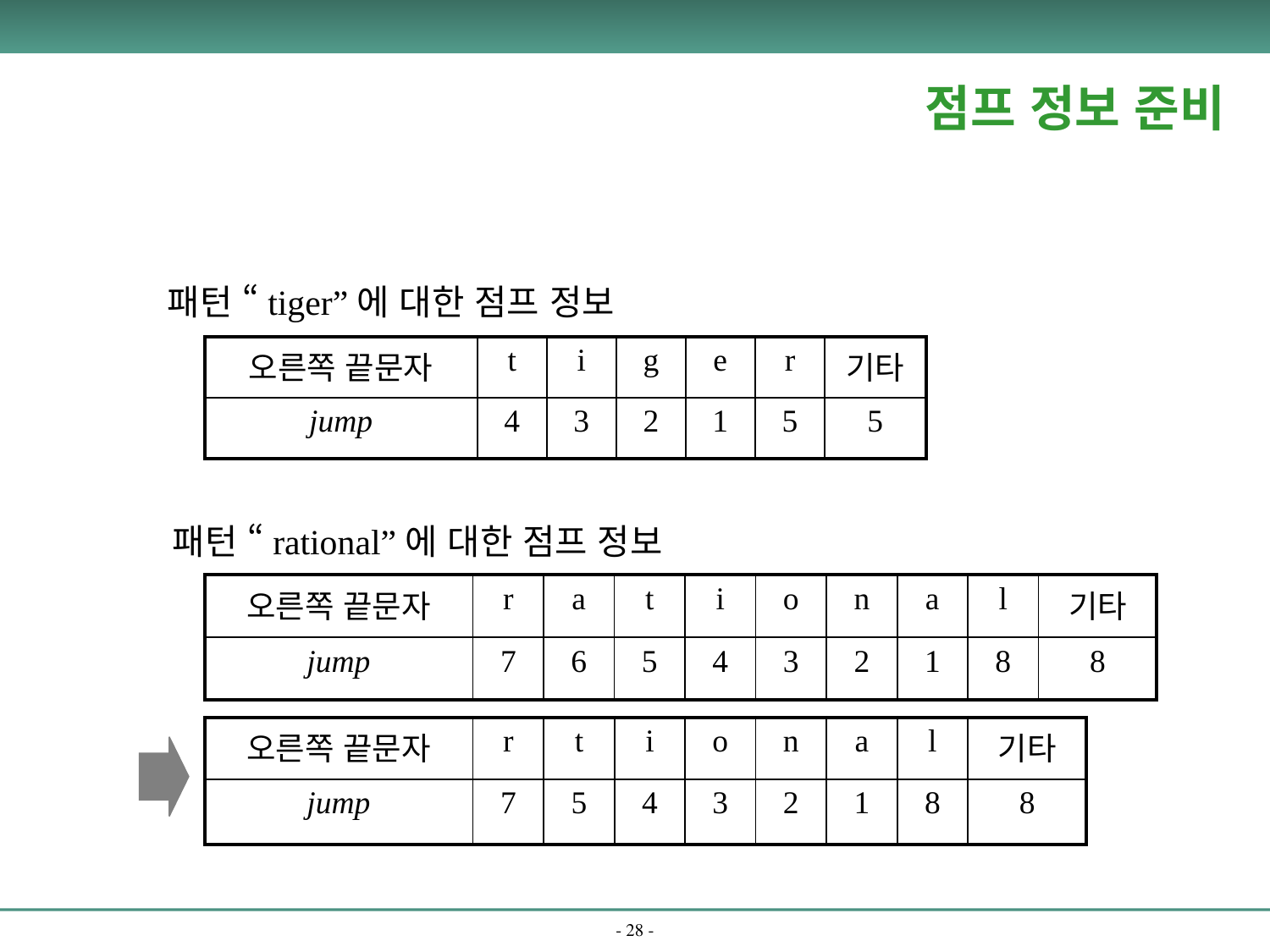

점프 정보 준비
패턴 “tiger”에 대한 점프 정보
| 오른쪽 끝문자 | t | i | g | e | r | 기타 |
| --- | --- | --- | --- | --- | --- | --- |
| jump | 4 | 3 | 2 | 1 | 5 | 5 |
패턴 “rational”에 대한 점프 정보
| 오른쪽 끝문자 | r | a | t | i | o | n | a | l | 기타 |
| --- | --- | --- | --- | --- | --- | --- | --- | --- | --- |
| jump | 7 | 6 | 5 | 4 | 3 | 2 | 1 | 8 | 8 |
| 오른쪽 끝문자 | r | t | i | o | n | a | l | 기타 |
| --- | --- | --- | --- | --- | --- | --- | --- | --- |
| jump | 7 | 5 | 4 | 3 | 2 | 1 | 8 | 8 |